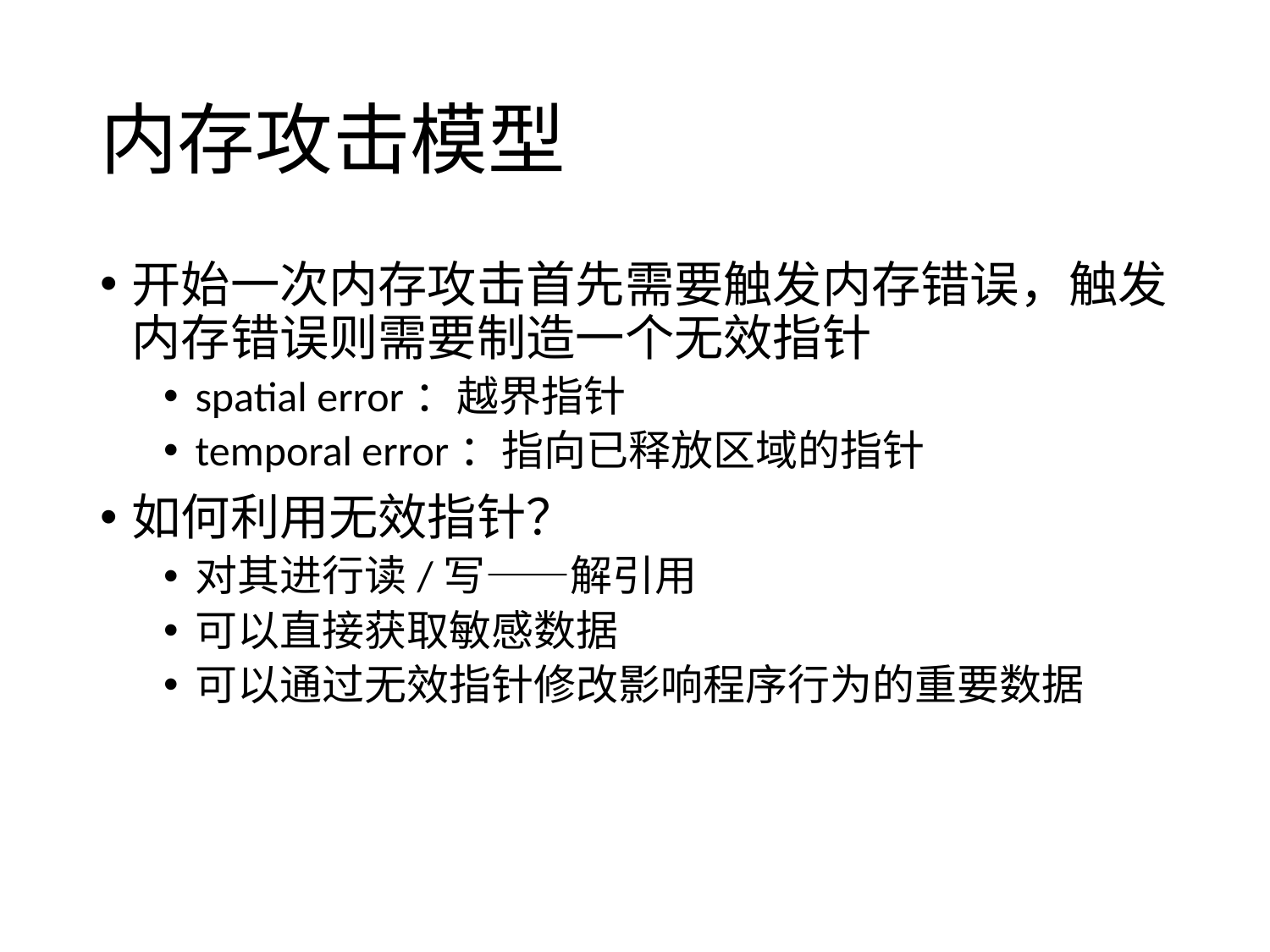

# 内存攻击模型
开始一次内存攻击首先需要触发内存错误，触发内存错误则需要制造一个无效指针
spatial error：越界指针
temporal error：指向已释放区域的指针
如何利用无效指针？
对其进行读/写——解引用
可以直接获取敏感数据
可以通过无效指针修改影响程序行为的重要数据